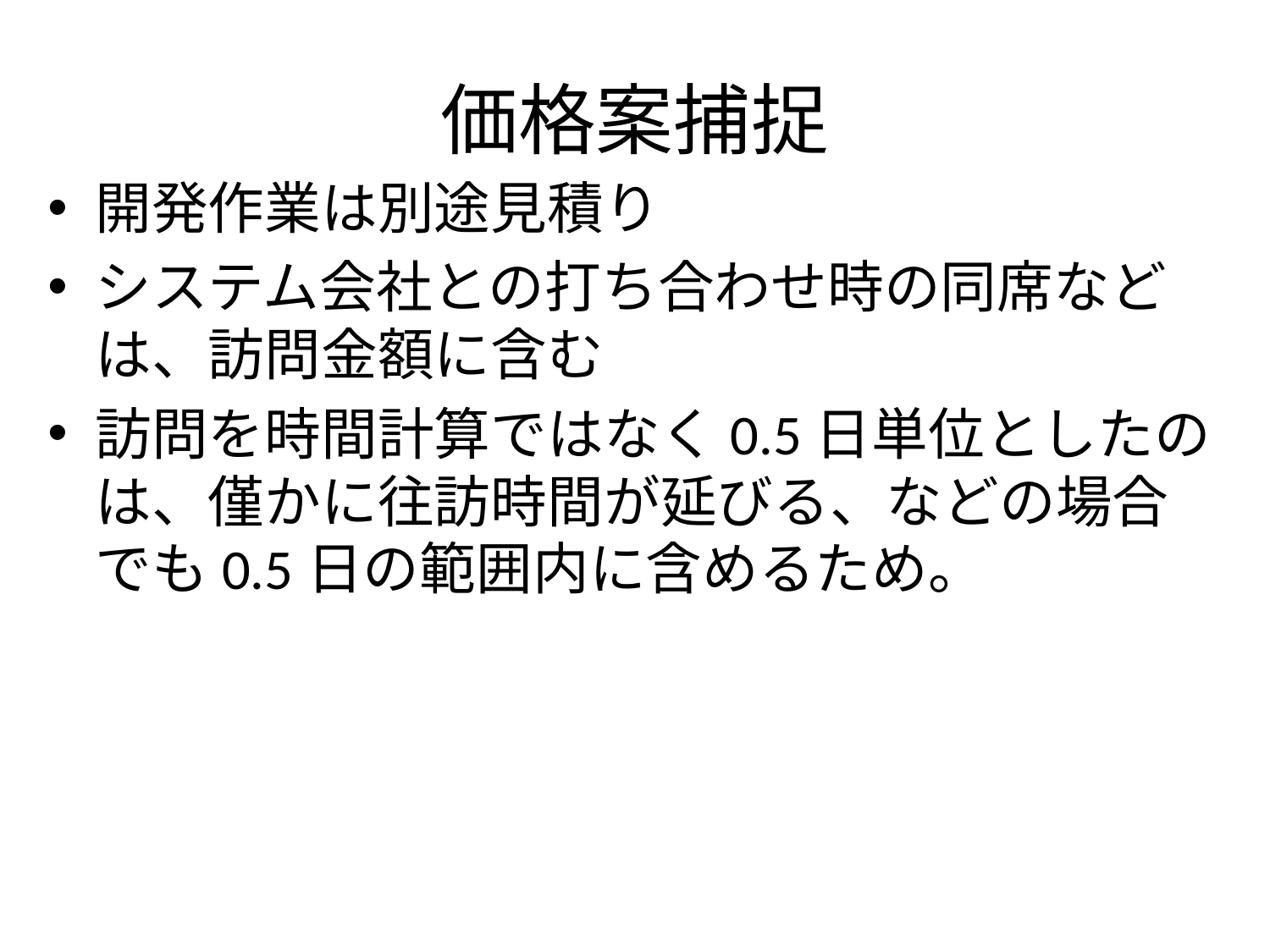

# 価格案捕捉
開発作業は別途見積り
システム会社との打ち合わせ時の同席などは、訪問金額に含む
訪問を時間計算ではなく0.5日単位としたのは、僅かに往訪時間が延びる、などの場合でも0.5日の範囲内に含めるため。